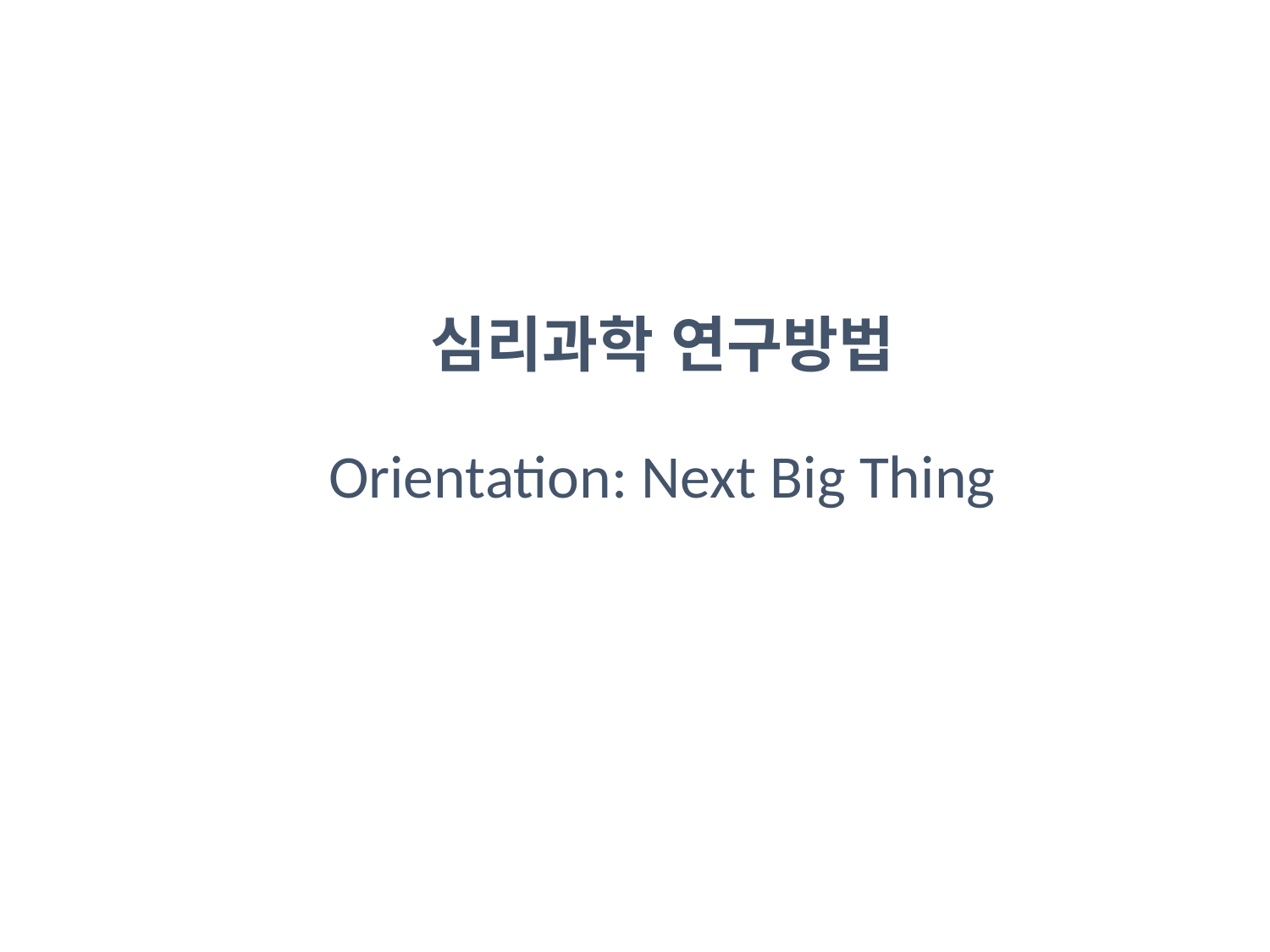

# 심리과학 연구방법 Orientation: Next Big Thing